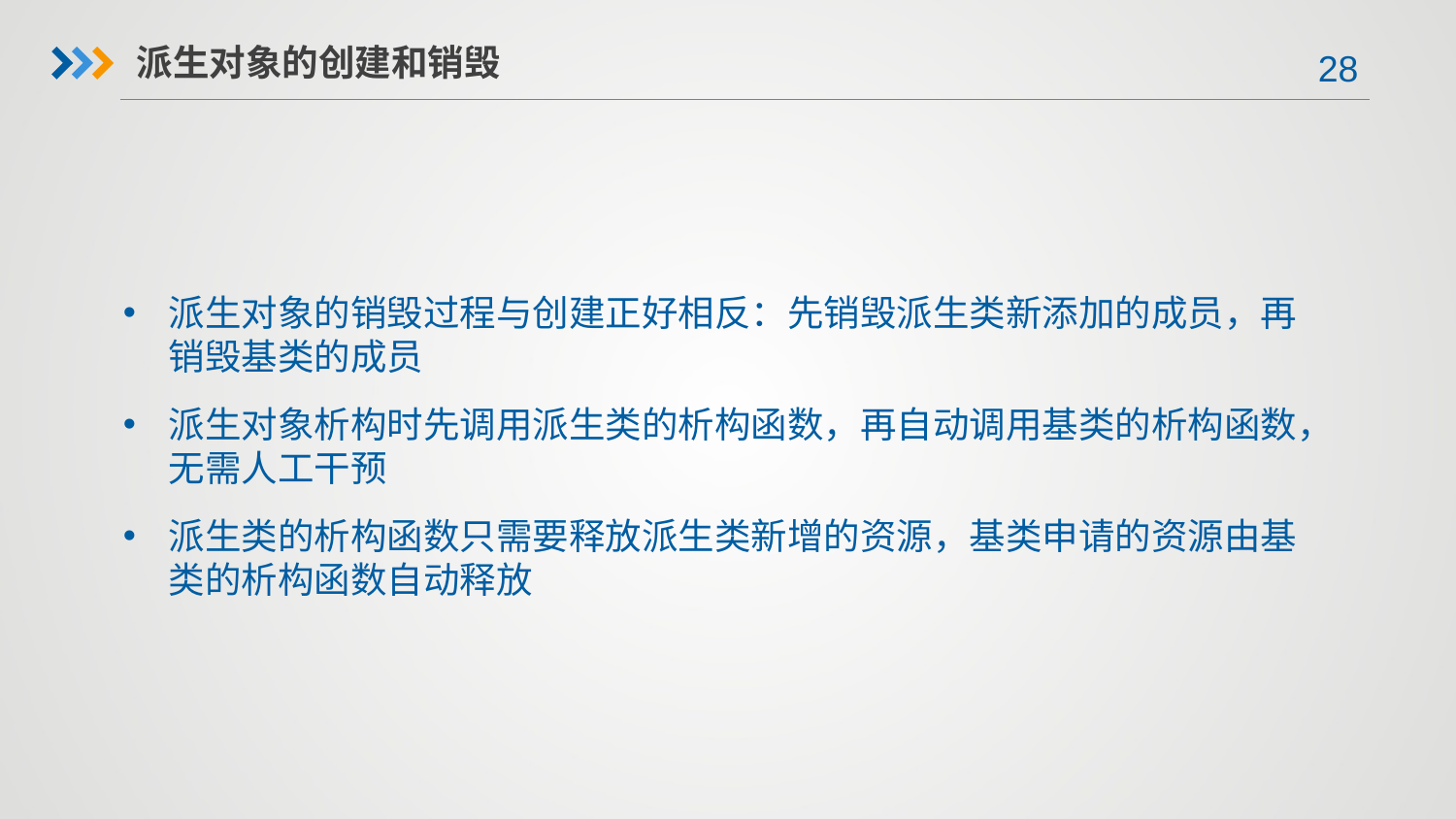

派生对象的创建和销毁
派生对象的销毁过程与创建正好相反：先销毁派生类新添加的成员，再销毁基类的成员
派生对象析构时先调用派生类的析构函数，再自动调用基类的析构函数，无需人工干预
派生类的析构函数只需要释放派生类新增的资源，基类申请的资源由基类的析构函数自动释放